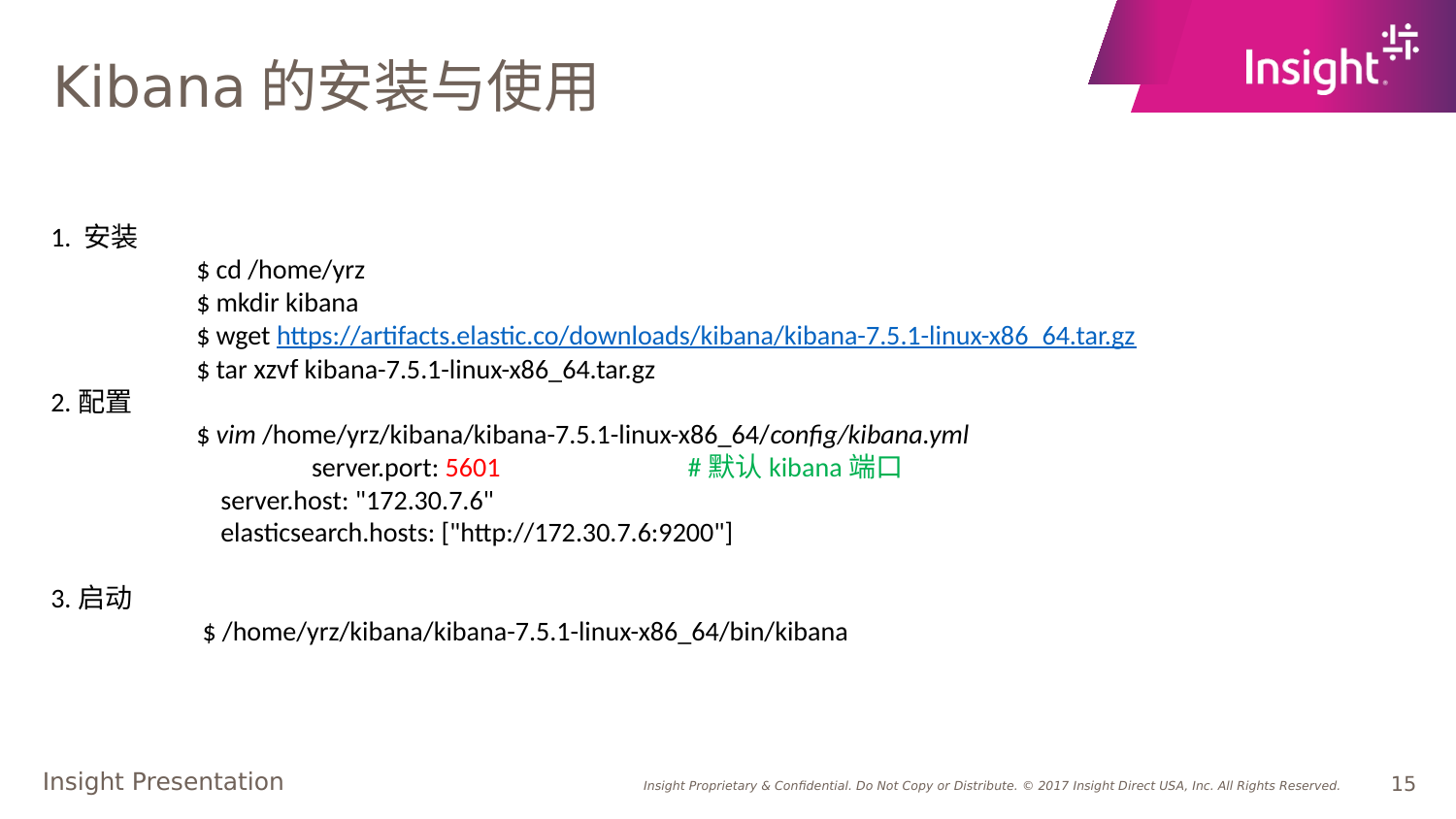

Kibana的安装与使用

1. 安装
	$ cd /home/yrz
	$ mkdir kibana
	$ wget https://artifacts.elastic.co/downloads/kibana/kibana-7.5.1-linux-x86_64.tar.gz
	$ tar xzvf kibana-7.5.1-linux-x86_64.tar.gz
2.配置
	$ vim /home/yrz/kibana/kibana-7.5.1-linux-x86_64/config/kibana.yml
	          server.port: 5601 		#默认kibana端口
 server.host: "172.30.7.6"
 elasticsearch.hosts: ["http://172.30.7.6:9200"]

3.启动
	 $ /home/yrz/kibana/kibana-7.5.1-linux-x86_64/bin/kibana